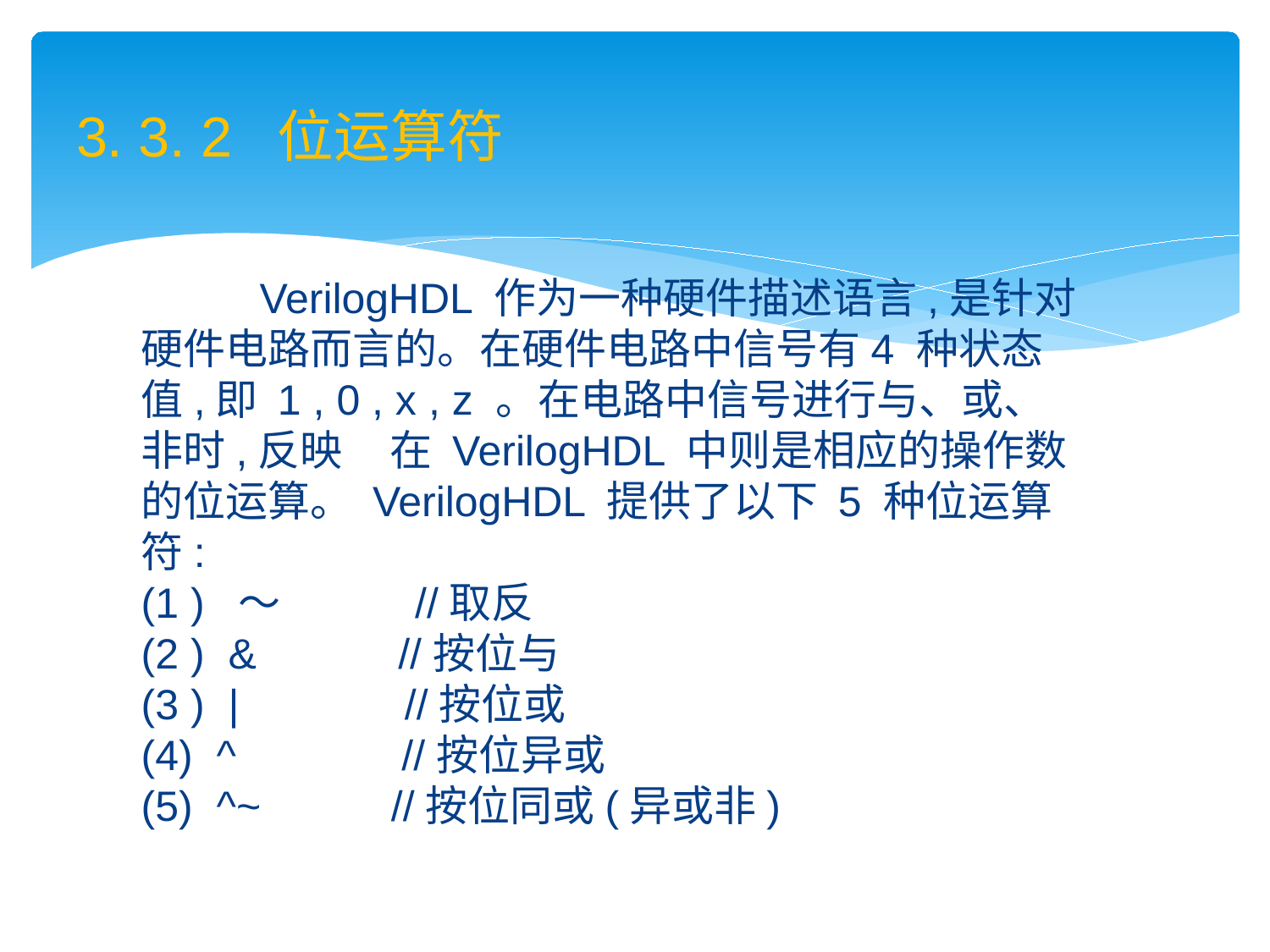

# 3. 3. 2  位运算符
          VerilogHDL 作为一种硬件描述语言,是针对硬件电路而言的。在硬件电路中信号有4 种状态值,即 1 , 0 , x , z 。在电路中信号进行与、或、非时,反映     在 VerilogHDL 中则是相应的操作数的位运算。 VerilogHDL 提供了以下 5 种位运算符:
(1 )  ～             //取反
(2 )  &            //按位与
(3 )  |              //按位或
(4)  ^              //按位异或
(5)  ^~           //按位同或(异或非)